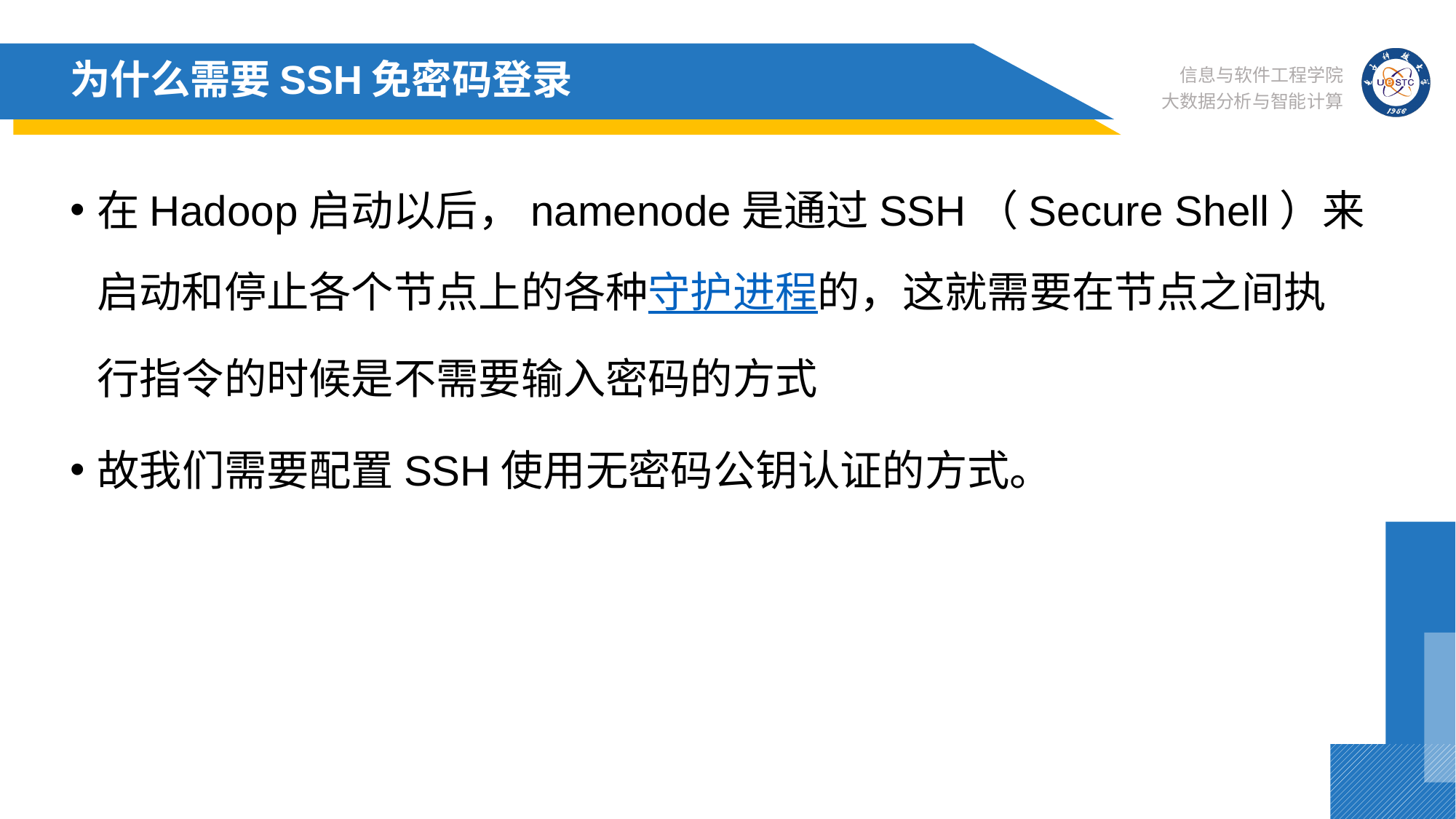

# 为什么需要SSH免密码登录
在Hadoop启动以后，namenode是通过SSH（Secure Shell）来启动和停止各个节点上的各种守护进程的，这就需要在节点之间执行指令的时候是不需要输入密码的方式
故我们需要配置SSH使用无密码公钥认证的方式。